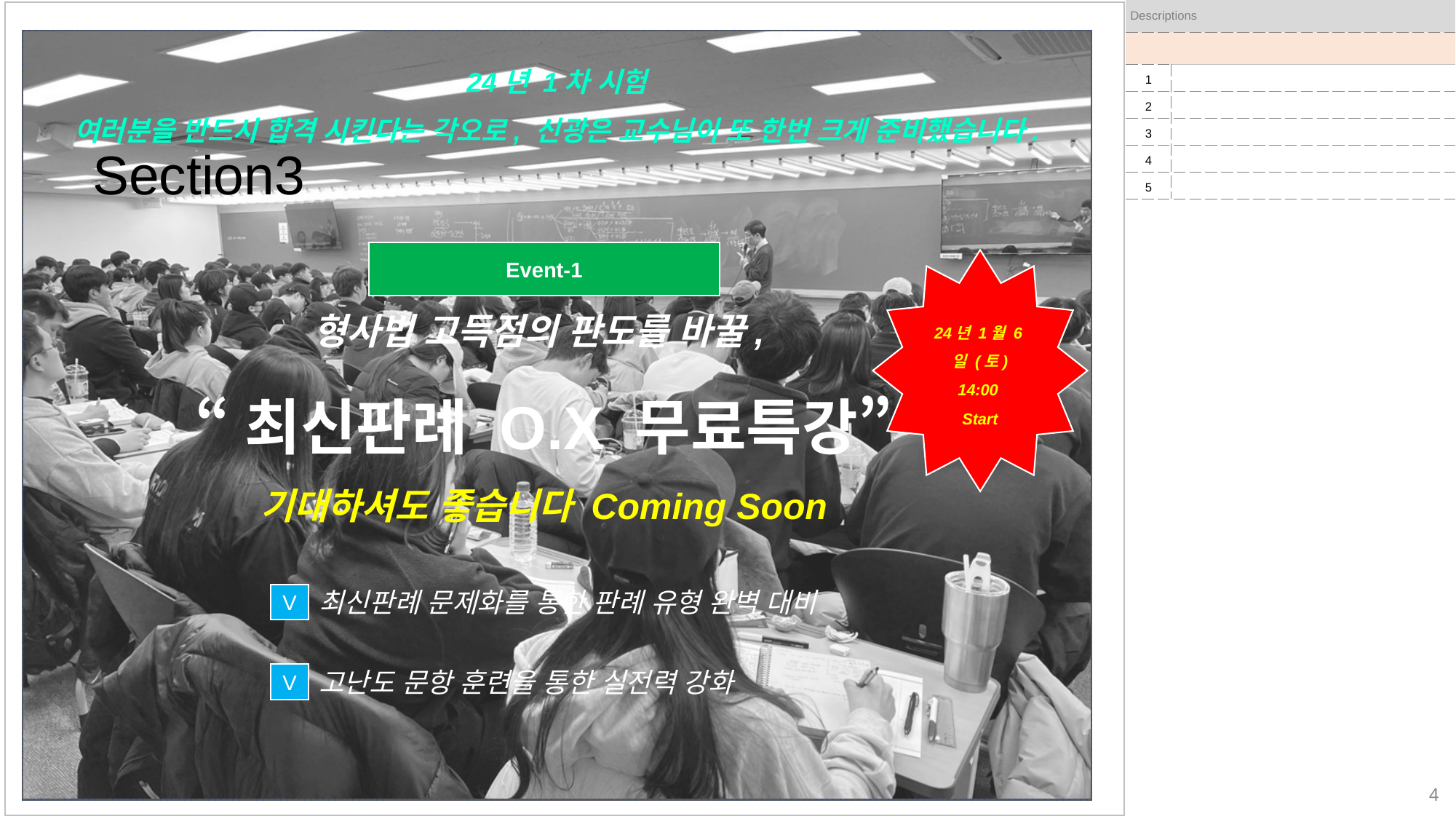

| Descriptions |  |
| --- | --- |
|  |  |
| 1 |  |
| 2 |  |
| 3 |  |
| 4 |  |
| 5 |  |

24년 1차 시험
여러분을 반드시 합격 시킨다는 각오로, 신광은 교수님이 또 한번 크게 준비했습니다.
Section3
Event-1

형사법 고득점의 판도를 바꿀,
“최신판례 O.X 무료특강”
기대하셔도 좋습니다 Coming Soon
24년 1월 6일 (토) 14:00
Start
최신판례 문제화를 통한 판례 유형 완벽 대비
V
V
고난도 문항 훈련을 통한 실전력 강화
4